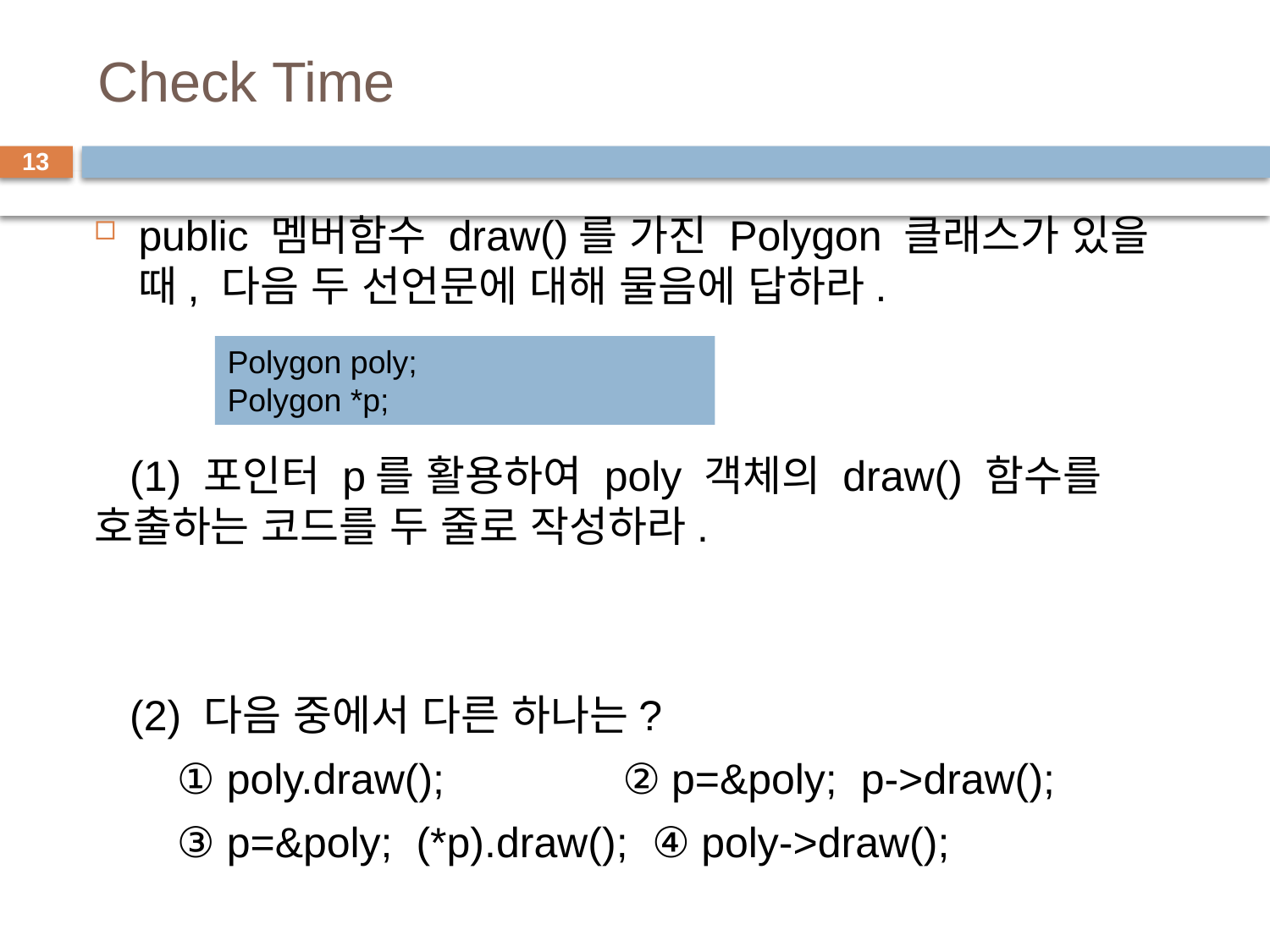

# Check Time
13
public 멤버함수 draw()를 가진 Polygon 클래스가 있을 때, 다음 두 선언문에 대해 물음에 답하라.

   (1) 포인터 p를 활용하여 poly 객체의 draw() 함수를 호출하는 코드를 두 줄로 작성하라.

   (2) 다음 중에서 다른 하나는?
       ① poly.draw();               ② p=&poly;  p->draw();
       ③ p=&poly;  (*p).draw();  ④ poly->draw();

Polygon poly;
Polygon *p;